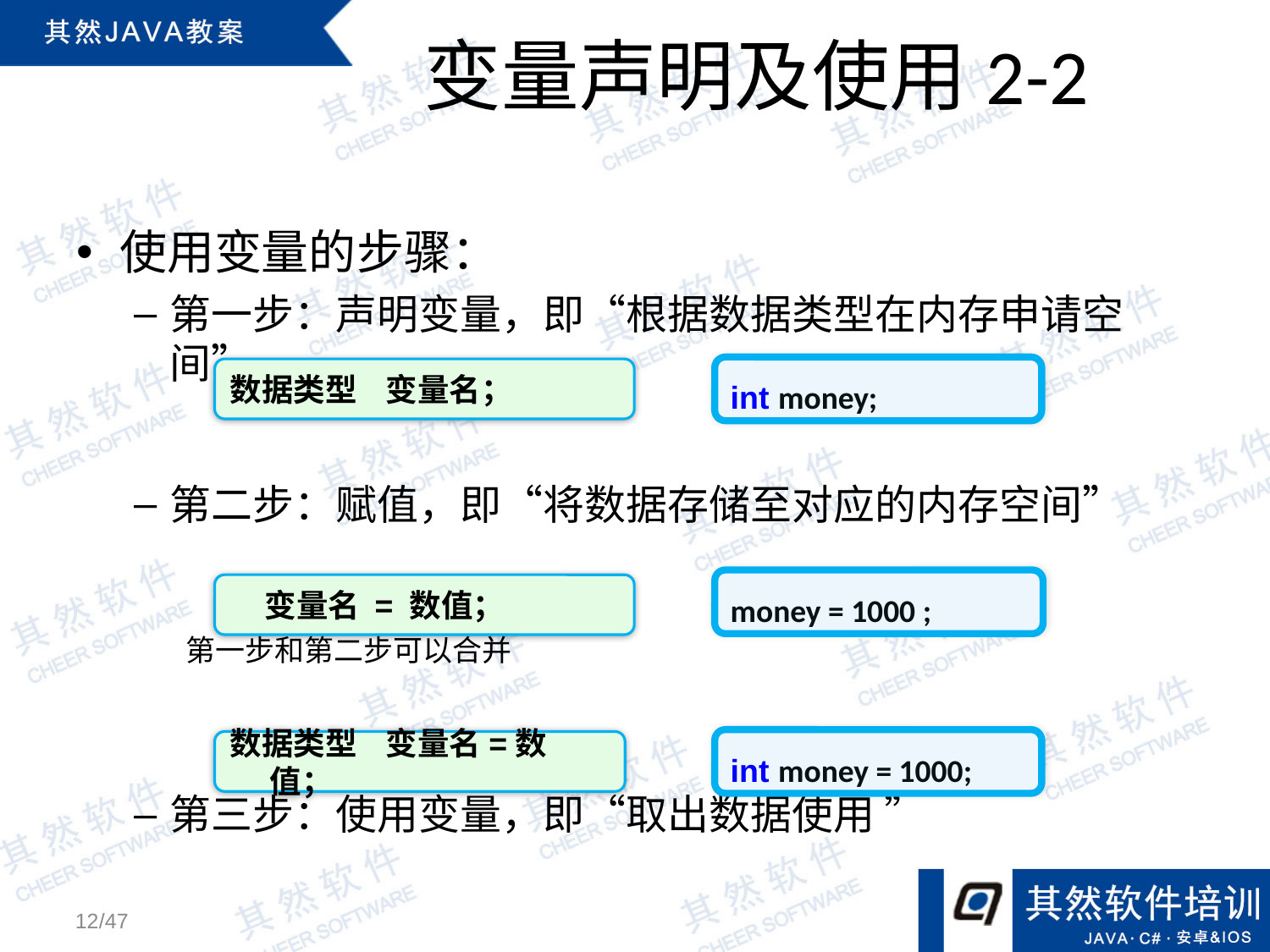

# 变量声明及使用2-2
使用变量的步骤：
第一步：声明变量，即“根据数据类型在内存申请空间”

第二步：赋值，即“将数据存储至对应的内存空间”

       第一步和第二步可以合并

第三步：使用变量，即“取出数据使用 ”
int money;
数据类型    变量名；
money = 1000 ;
变量名 = 数值；
int money = 1000;
数据类型    变量名=数值；
12/47